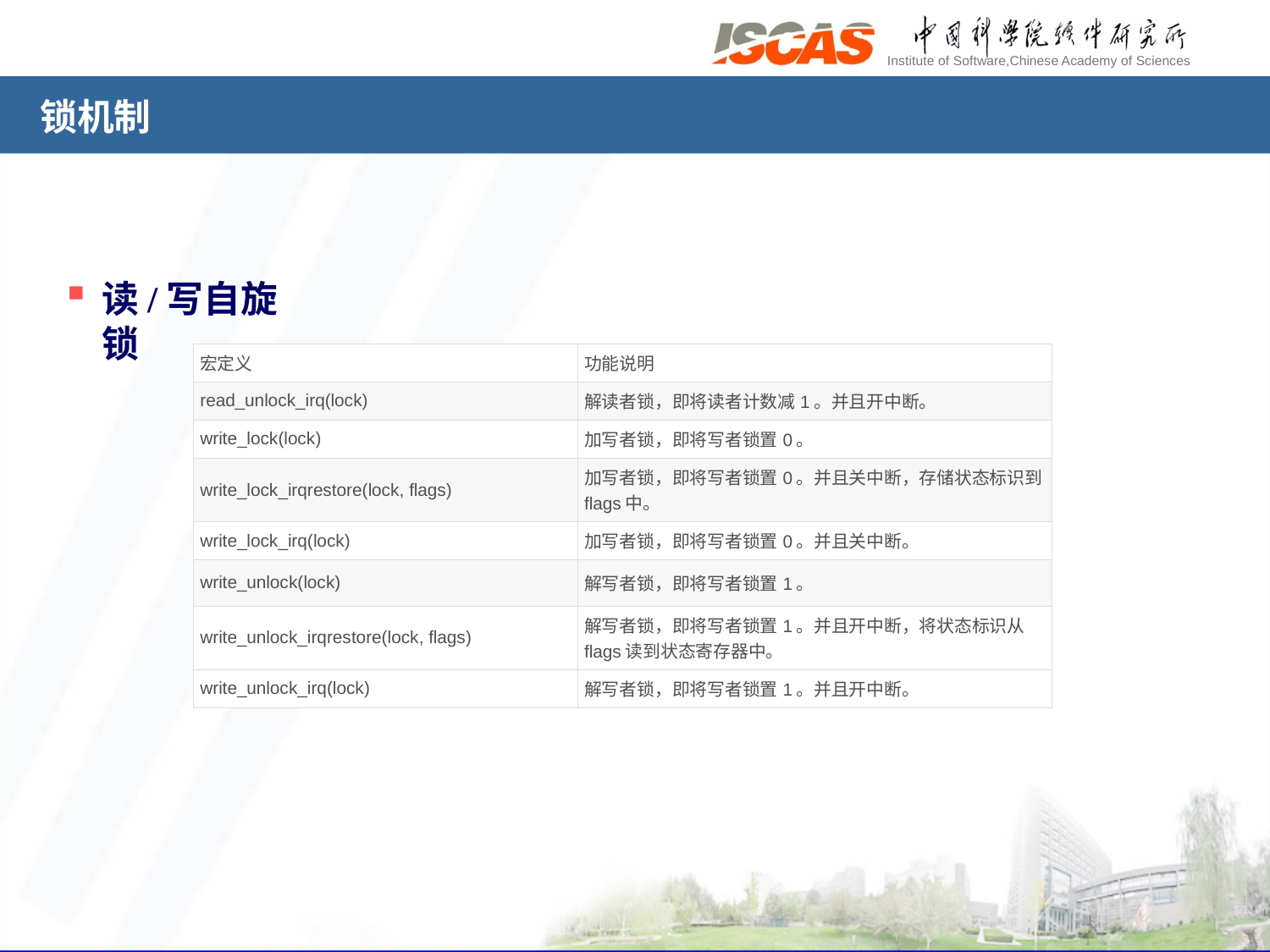

# 锁机制
读/写自旋锁
| 宏定义 | 功能说明 |
| --- | --- |
| read\_unlock\_irq(lock) | 解读者锁，即将读者计数减1。并且开中断。 |
| write\_lock(lock) | 加写者锁，即将写者锁置0。 |
| write\_lock\_irqrestore(lock, flags) | 加写者锁，即将写者锁置0。并且关中断，存储状态标识到flags中。 |
| write\_lock\_irq(lock) | 加写者锁，即将写者锁置0。并且关中断。 |
| write\_unlock(lock) | 解写者锁，即将写者锁置1。 |
| write\_unlock\_irqrestore(lock, flags) | 解写者锁，即将写者锁置1。并且开中断，将状态标识从flags读到状态寄存器中。 |
| write\_unlock\_irq(lock) | 解写者锁，即将写者锁置1。并且开中断。 |